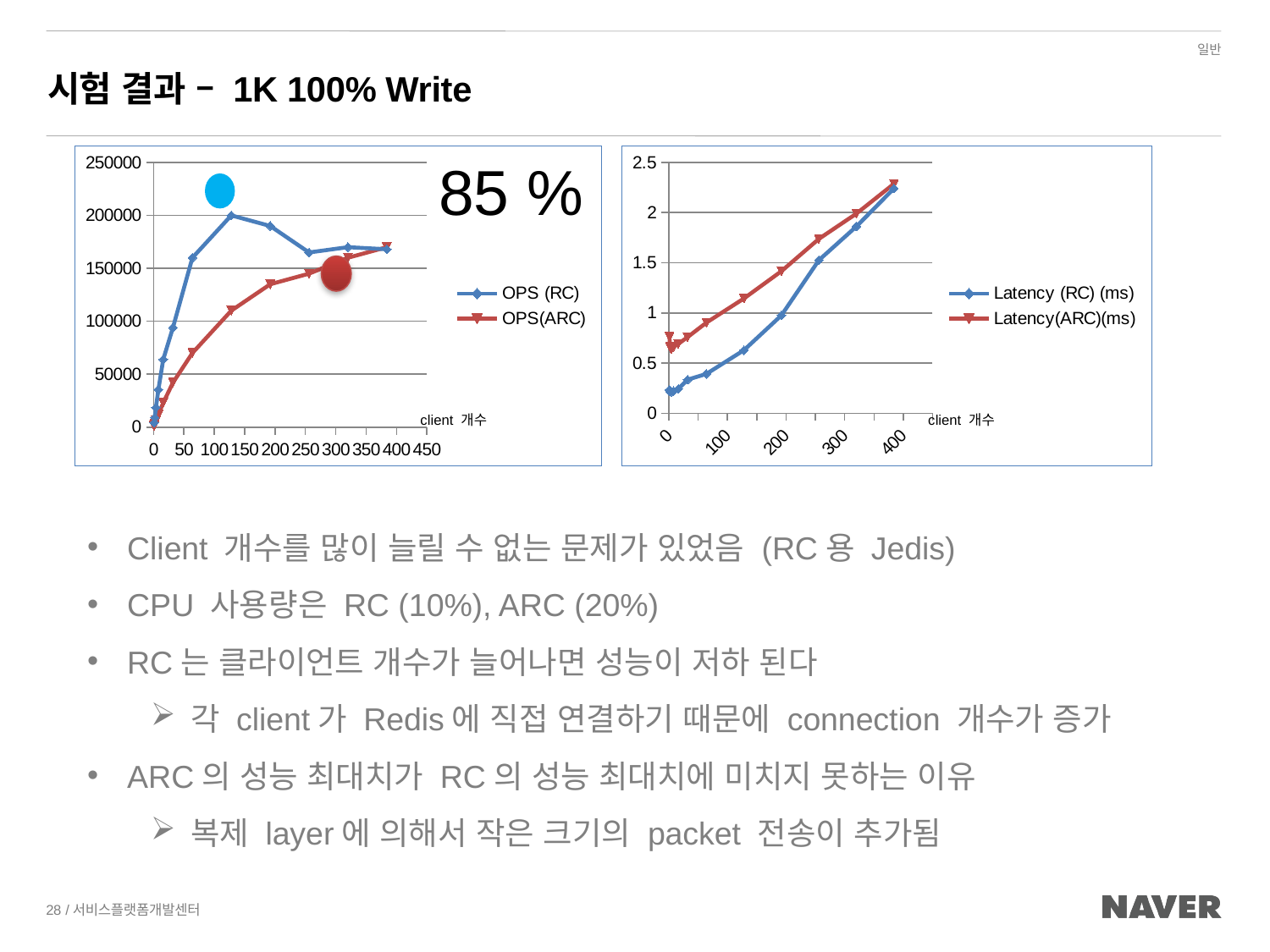

# 시험 결과 – 1K 100% Write

### Chart

| Category | OPS (RC) | OPS(ARC) |
|---|---|---|
85 %

### Chart

| Category | Latency (RC) (ms) | Latency(ARC)(ms) |
|---|---|---|

client 개수
client 개수
Client 개수를 많이 늘릴 수 없는 문제가 있었음 (RC용 Jedis)
CPU 사용량은 RC (10%), ARC (20%)
RC는 클라이언트 개수가 늘어나면 성능이 저하 된다
각 client가 Redis에 직접 연결하기 때문에 connection 개수가 증가
ARC의 성능 최대치가 RC의 성능 최대치에 미치지 못하는 이유
복제 layer에 의해서 작은 크기의 packet 전송이 추가됨